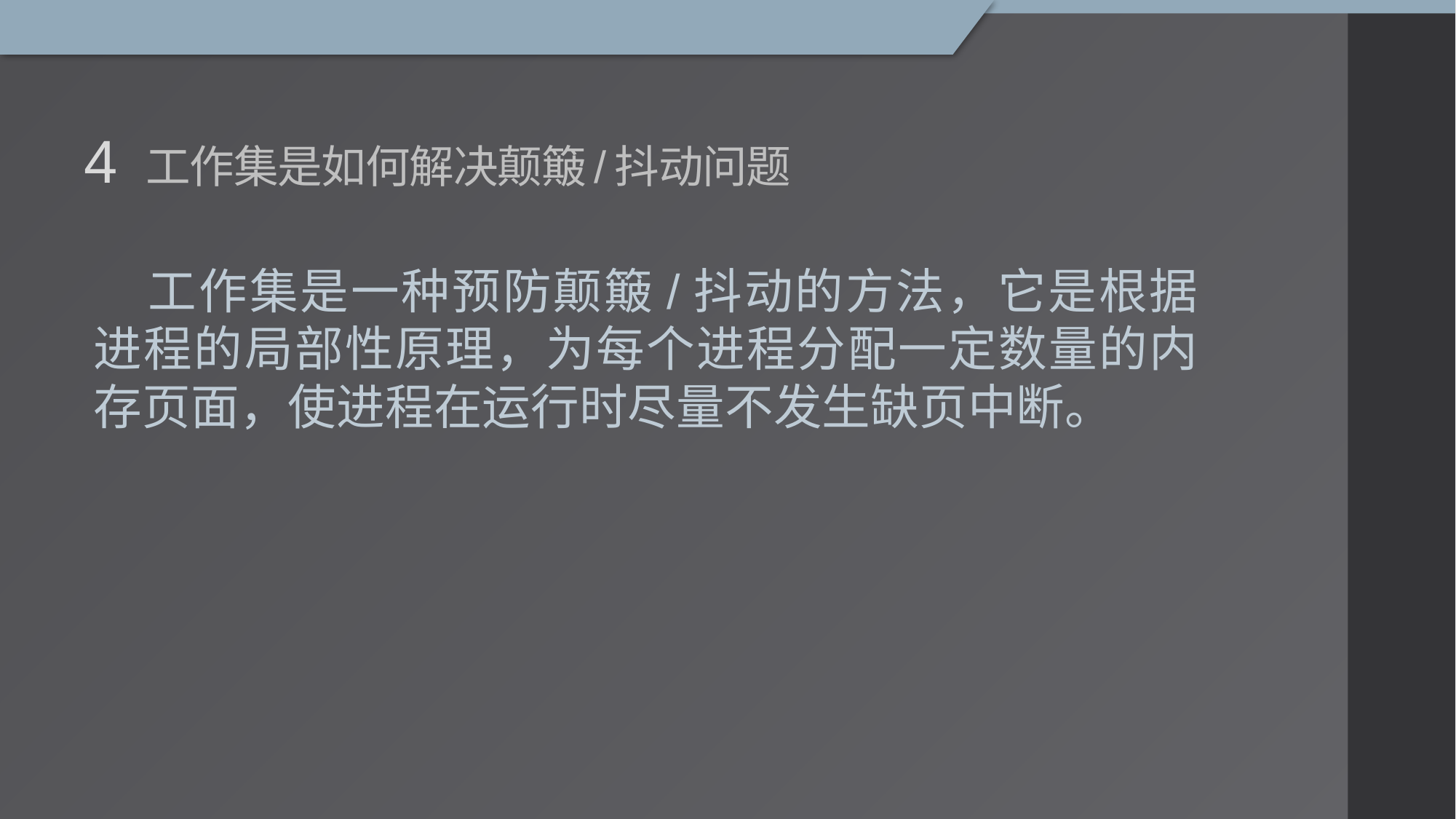

# 4 工作集是如何解决颠簸/抖动问题
工作集是一种预防颠簸/抖动的方法，它是根据进程的局部性原理，为每个进程分配一定数量的内存页面，使进程在运行时尽量不发生缺页中断。